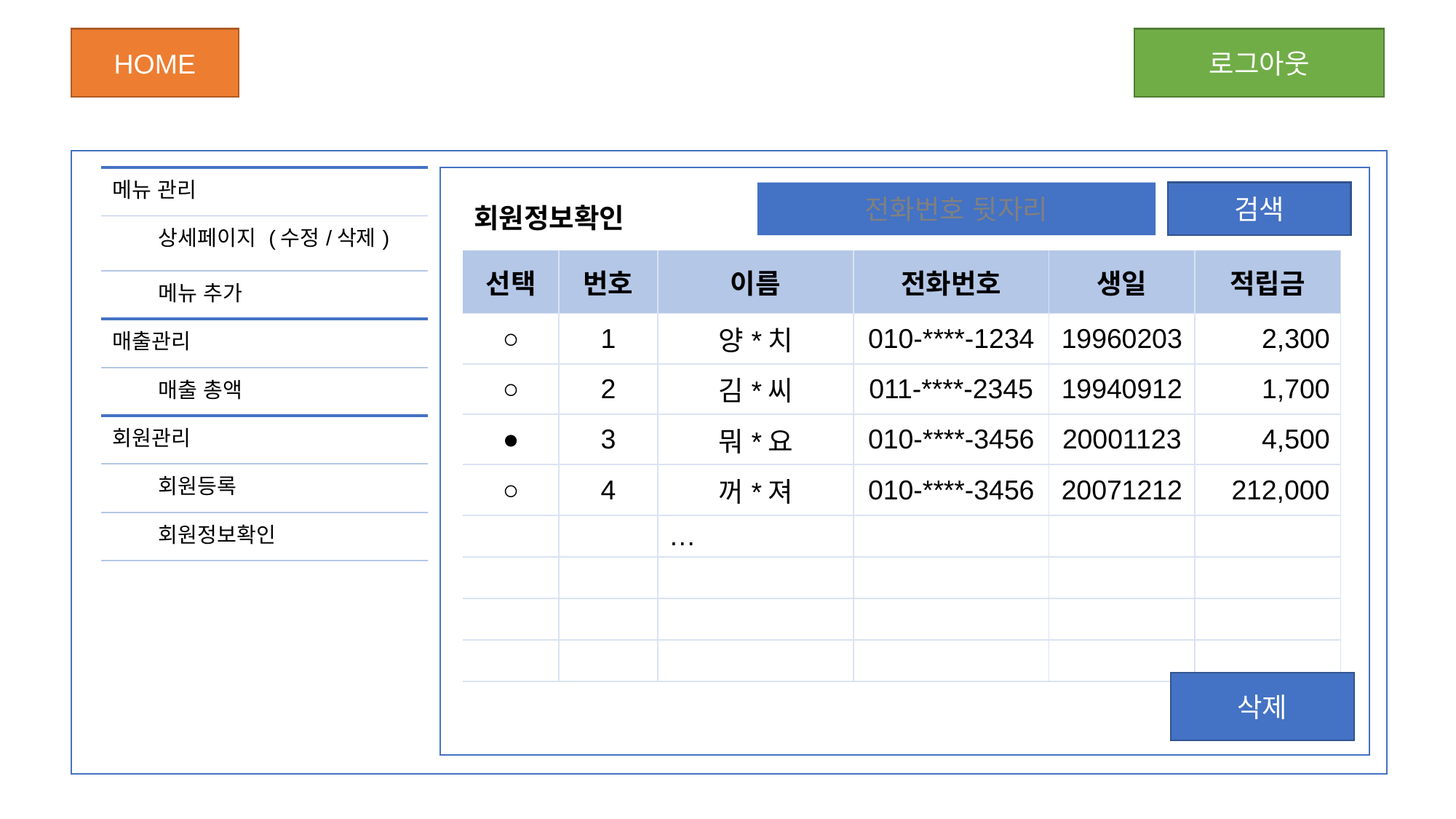

HOME
로그아웃

| 메뉴 관리 |  |
| --- | --- |
|  | 상세페이지 (수정/삭제) |
|  | 메뉴 추가 |
| 매출관리 |  |
|  | 매출 총액 |
| 회원관리 |  |
|  | 회원등록 |
|  | 회원정보확인 |

검색
전화번호 뒷자리
회원정보확인
| 선택 | 번호 | 이름 | 전화번호 | 생일 | 적립금 |
| --- | --- | --- | --- | --- | --- |
| ○ | 1 | 양\*치 | 010-\*\*\*\*-1234 | 19960203 | 2,300 |
| ○ | 2 | 김\*씨 | 011-\*\*\*\*-2345 | 19940912 | 1,700 |
| ● | 3 | 뭐\*요 | 010-\*\*\*\*-3456 | 20001123 | 4,500 |
| ○ | 4 | 꺼\*져 | 010-\*\*\*\*-3456 | 20071212 | 212,000 |
|  |  | … |  |  |  |
|  |  |  |  |  |  |
|  |  |  |  |  |  |
|  |  |  |  |  |  |
삭제